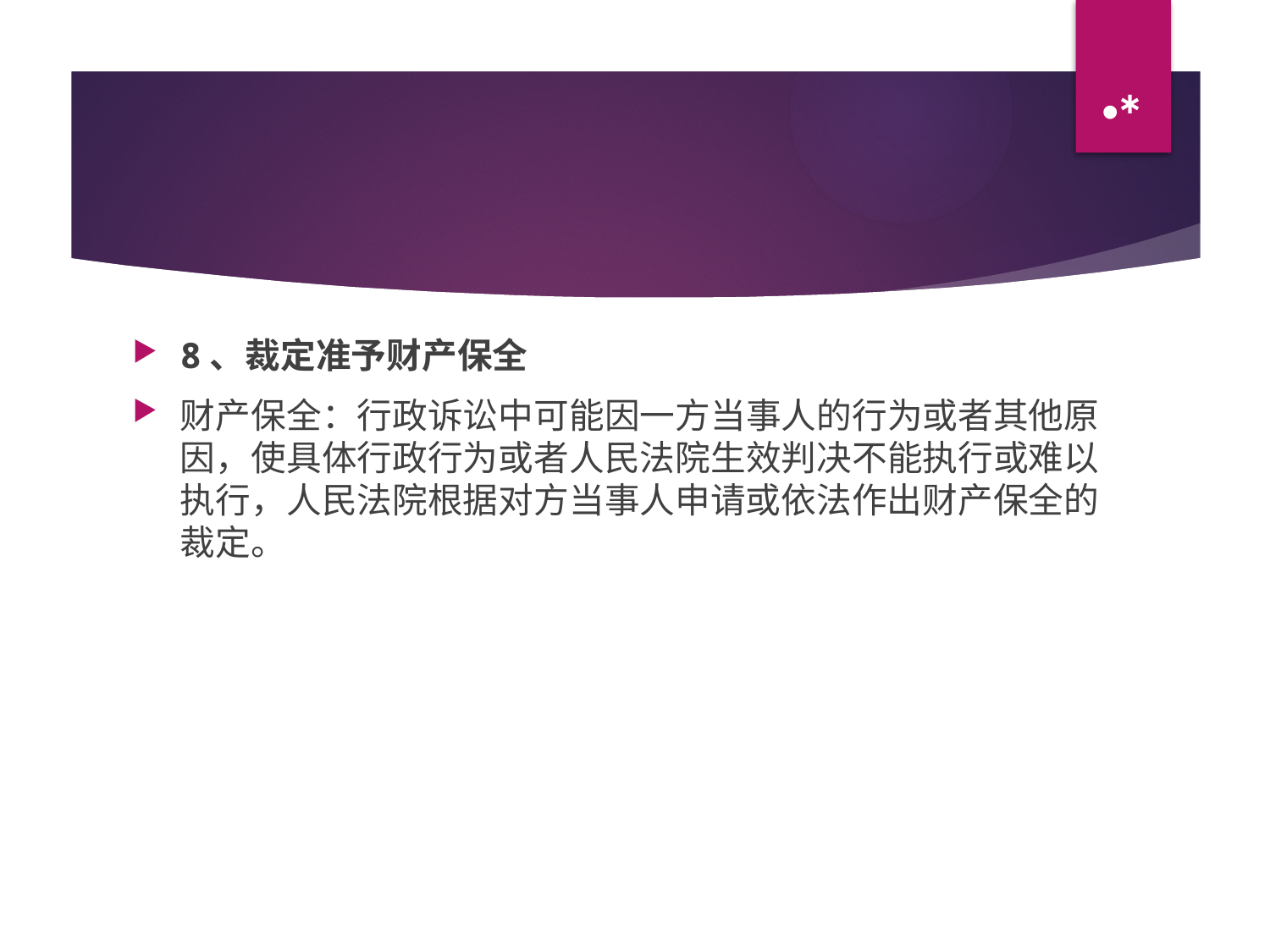

*
#
8、裁定准予财产保全
财产保全：行政诉讼中可能因一方当事人的行为或者其他原因，使具体行政行为或者人民法院生效判决不能执行或难以执行，人民法院根据对方当事人申请或依法作出财产保全的裁定。